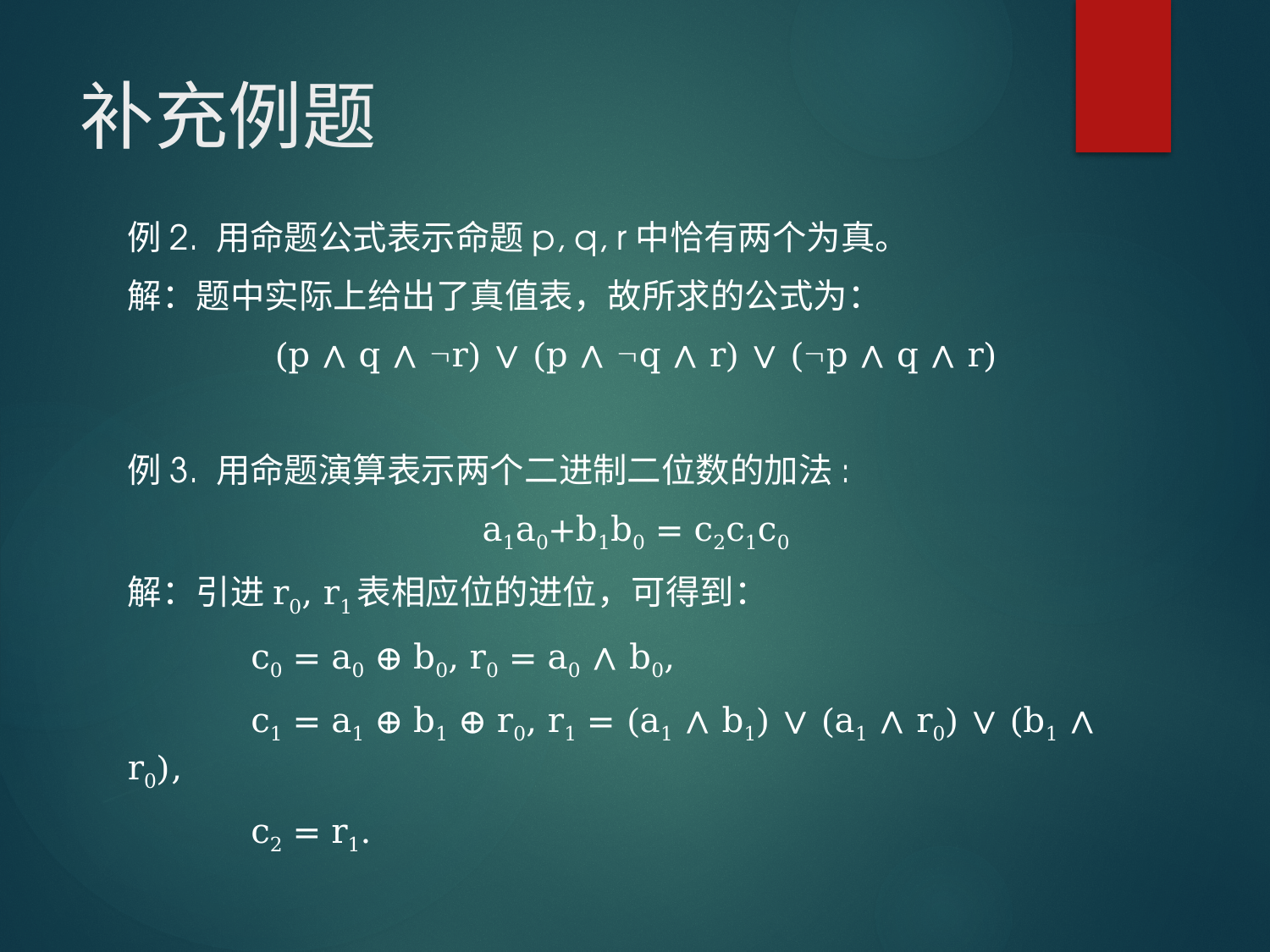

# 补充例题
例2. 用命题公式表示命题p, q, r中恰有两个为真。
解：题中实际上给出了真值表，故所求的公式为：
(p ∧ q ∧ ¬r) ∨ (p ∧ ¬q ∧ r) ∨ (¬p ∧ q ∧ r)

例3. 用命题演算表示两个二进制二位数的加法:
a1a0+b1b0 = c2c1c0
解：引进r0, r1表相应位的进位，可得到：
	c0 = a0 ⊕ b0, r0 = a0 ∧ b0,
	c1 = a1 ⊕ b1 ⊕ r0, r1 = (a1 ∧ b1) ∨ (a1 ∧ r0) ∨ (b1 ∧ r0),
	c2 = r1.